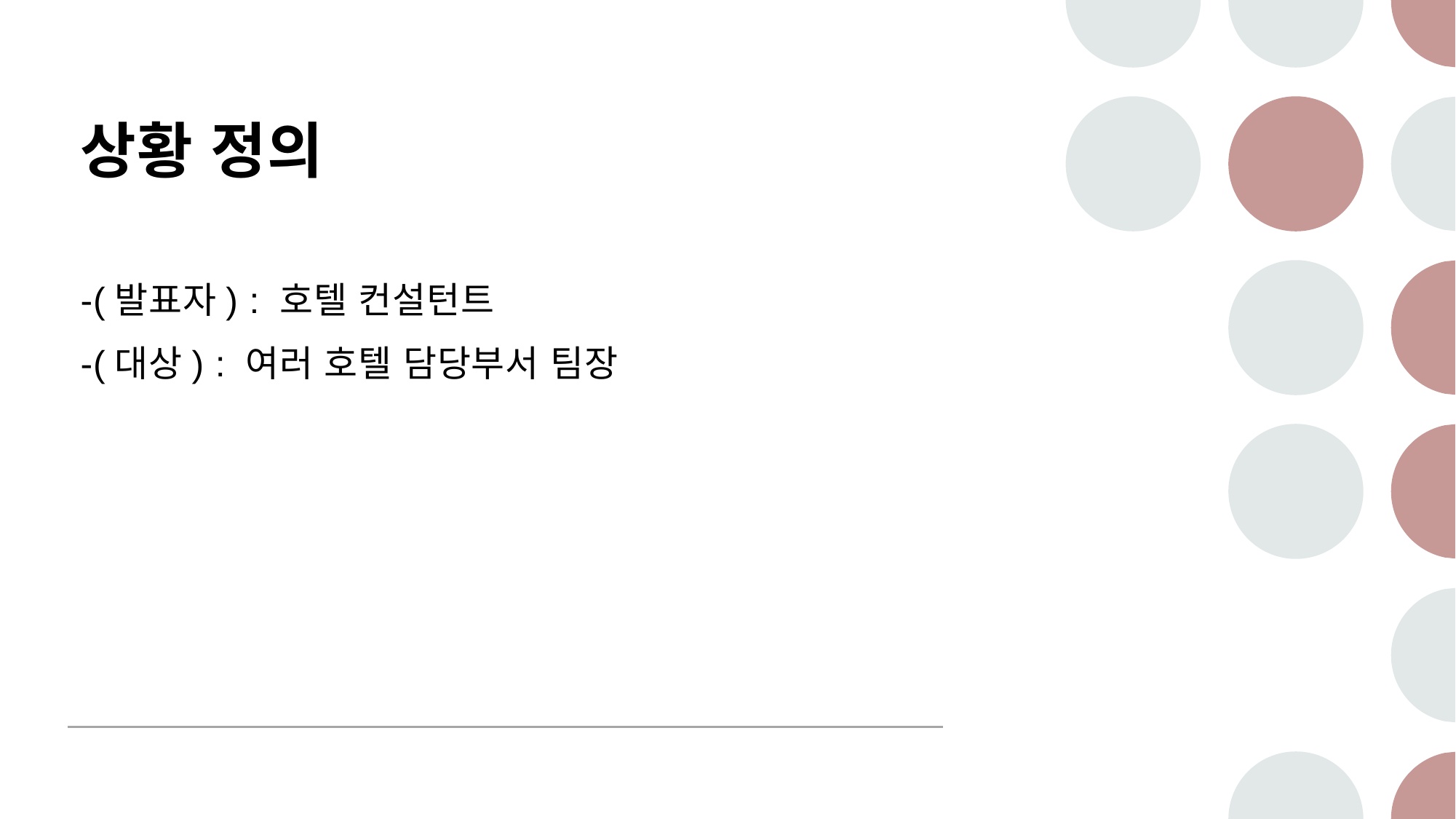

# 상황 정의
-(발표자) : 호텔 컨설턴트
-(대상) : 여러 호텔 담당부서 팀장